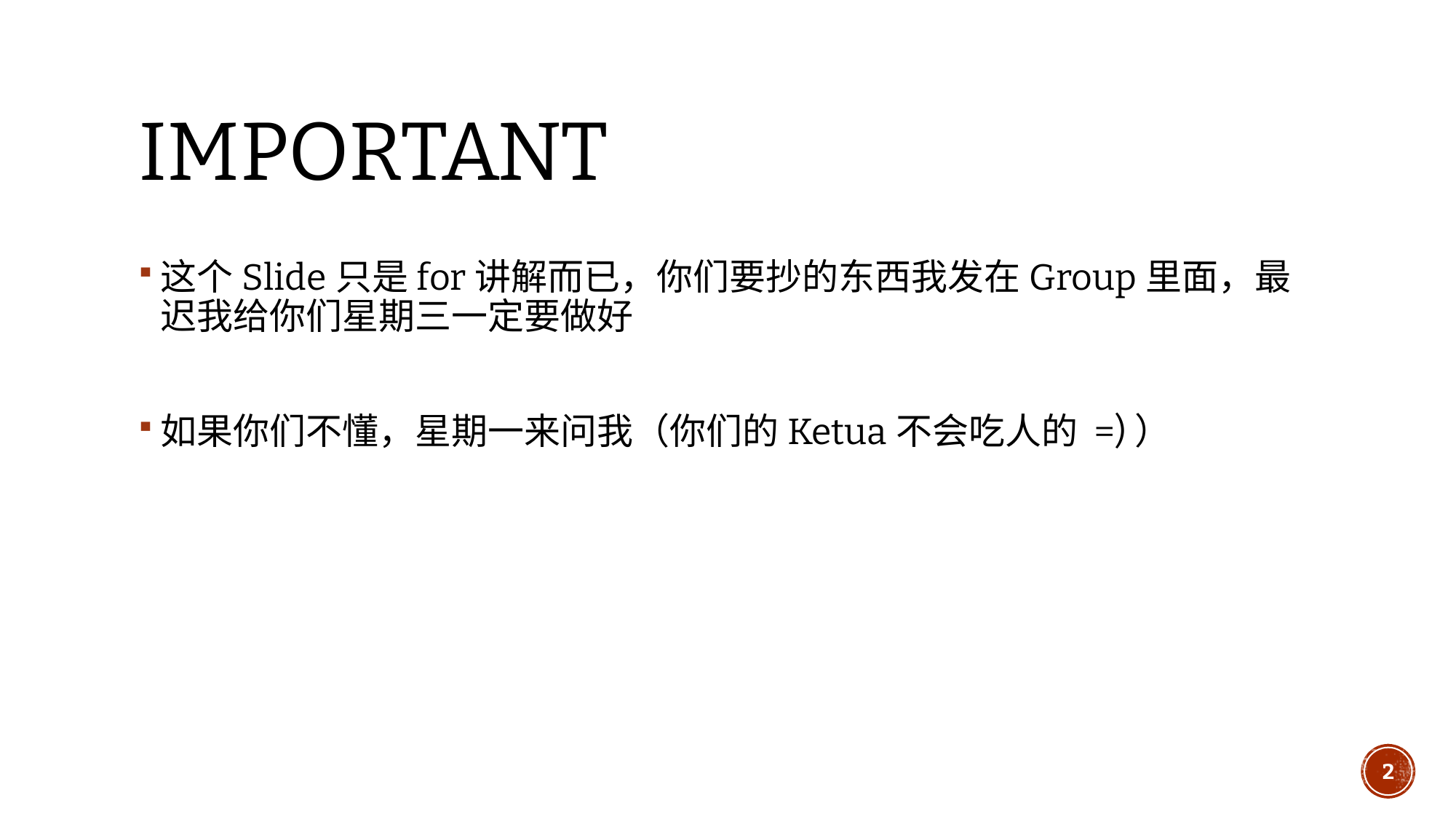

# IMPORTANT
这个Slide只是for讲解而已，你们要抄的东西我发在Group里面，最迟我给你们星期三一定要做好

如果你们不懂，星期一来问我（你们的Ketua不会吃人的 =)）
2